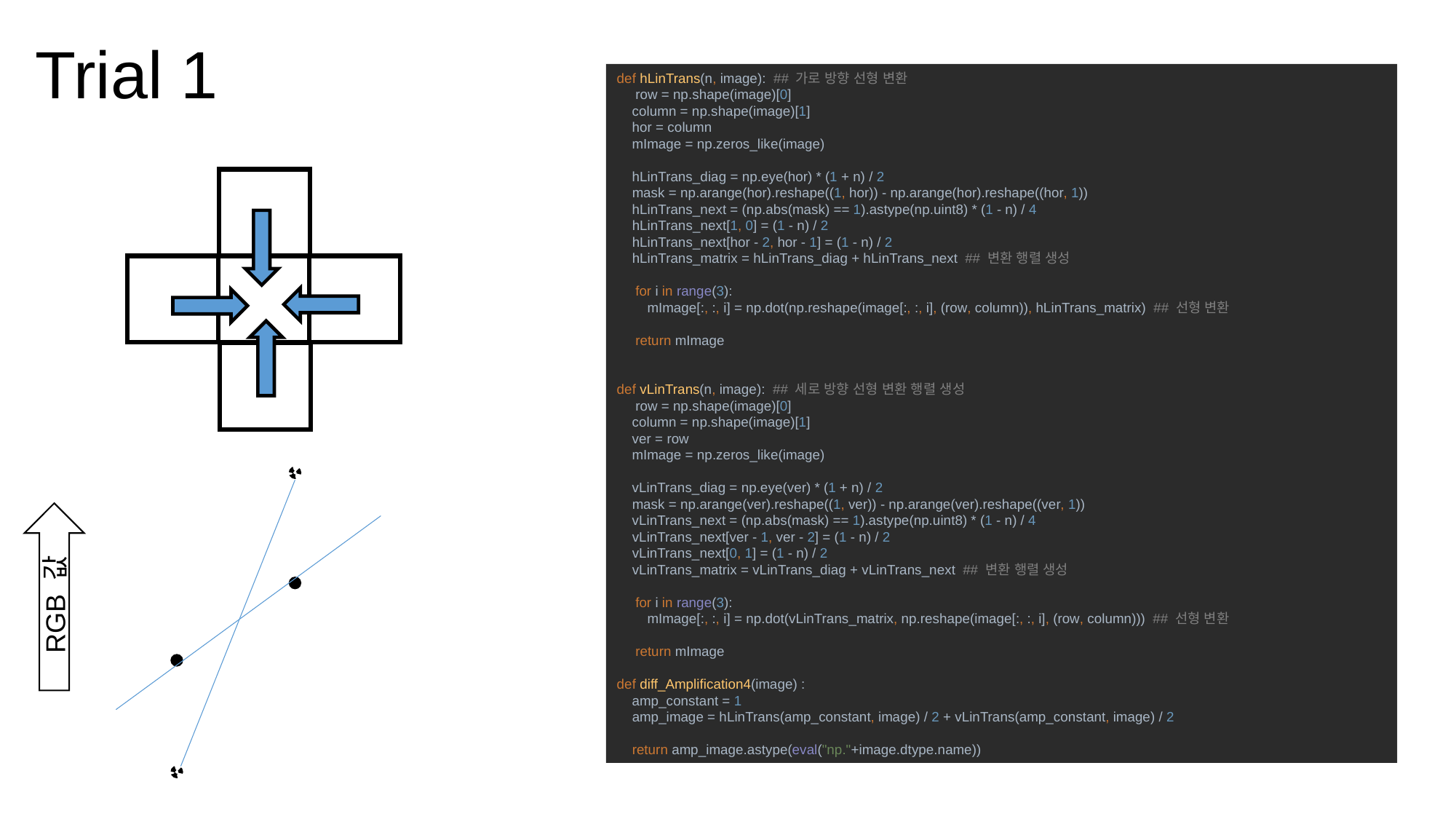

# Trial 1
def hLinTrans(n, image):  ## 가로 방향 선형 변환
    row = np.shape(image)[0]
    column = np.shape(image)[1]
    hor = column
    mImage = np.zeros_like(image)
    hLinTrans_diag = np.eye(hor) * (1 + n) / 2
    mask = np.arange(hor).reshape((1, hor)) - np.arange(hor).reshape((hor, 1))
    hLinTrans_next = (np.abs(mask) == 1).astype(np.uint8) * (1 - n) / 4
    hLinTrans_next[1, 0] = (1 - n) / 2
    hLinTrans_next[hor - 2, hor - 1] = (1 - n) / 2
    hLinTrans_matrix = hLinTrans_diag + hLinTrans_next  ## 변환 행렬 생성
    for i in range(3):
        mImage[:, :, i] = np.dot(np.reshape(image[:, :, i], (row, column)), hLinTrans_matrix)  ## 선형 변환
    return mImage
def vLinTrans(n, image):  ## 세로 방향 선형 변환 행렬 생성
    row = np.shape(image)[0]
    column = np.shape(image)[1]
    ver = row
    mImage = np.zeros_like(image)
    vLinTrans_diag = np.eye(ver) * (1 + n) / 2
    mask = np.arange(ver).reshape((1, ver)) - np.arange(ver).reshape((ver, 1))
    vLinTrans_next = (np.abs(mask) == 1).astype(np.uint8) * (1 - n) / 4
    vLinTrans_next[ver - 1, ver - 2] = (1 - n) / 2
    vLinTrans_next[0, 1] = (1 - n) / 2
    vLinTrans_matrix = vLinTrans_diag + vLinTrans_next  ## 변환 행렬 생성
    for i in range(3):
        mImage[:, :, i] = np.dot(vLinTrans_matrix, np.reshape(image[:, :, i], (row, column)))  ## 선형 변환
    return mImage
def diff_Amplification4(image) :
    amp_constant = 1
    amp_image = hLinTrans(amp_constant, image) / 2 + vLinTrans(amp_constant, image) / 2
    return amp_image.astype(eval("np."+image.dtype.name))

RGB 값